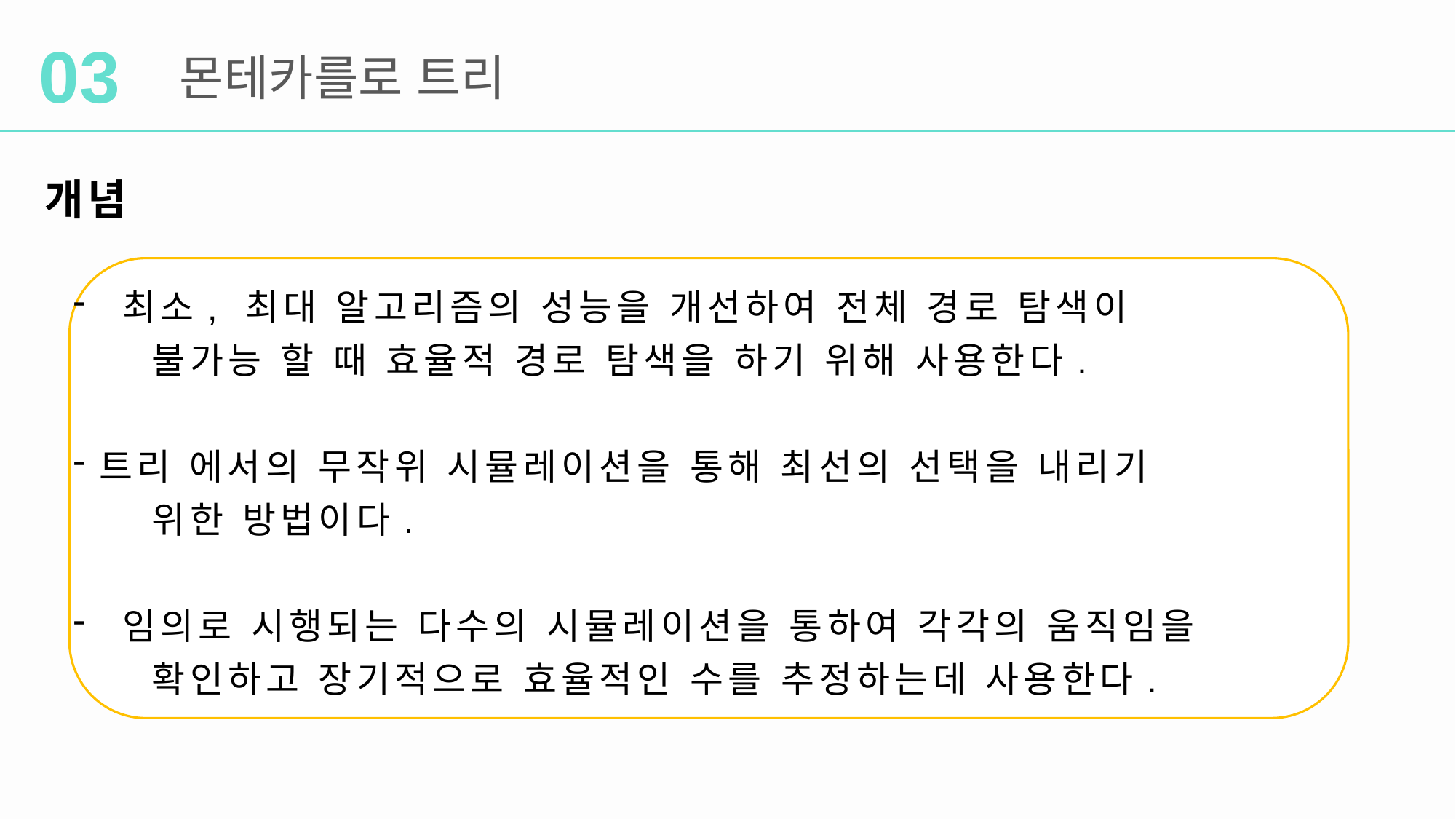

03
몬테카를로 트리

개념

 최소, 최대 알고리즘의 성능을 개선하여 전체 경로 탐색이
   불가능 할 때 효율적 경로 탐색을 하기 위해 사용한다.

트리 에서의 무작위 시뮬레이션을 통해 최선의 선택을 내리기
   위한 방법이다.

 임의로 시행되는 다수의 시뮬레이션을 통하여 각각의 움직임을
   확인하고 장기적으로 효율적인 수를 추정하는데 사용한다.